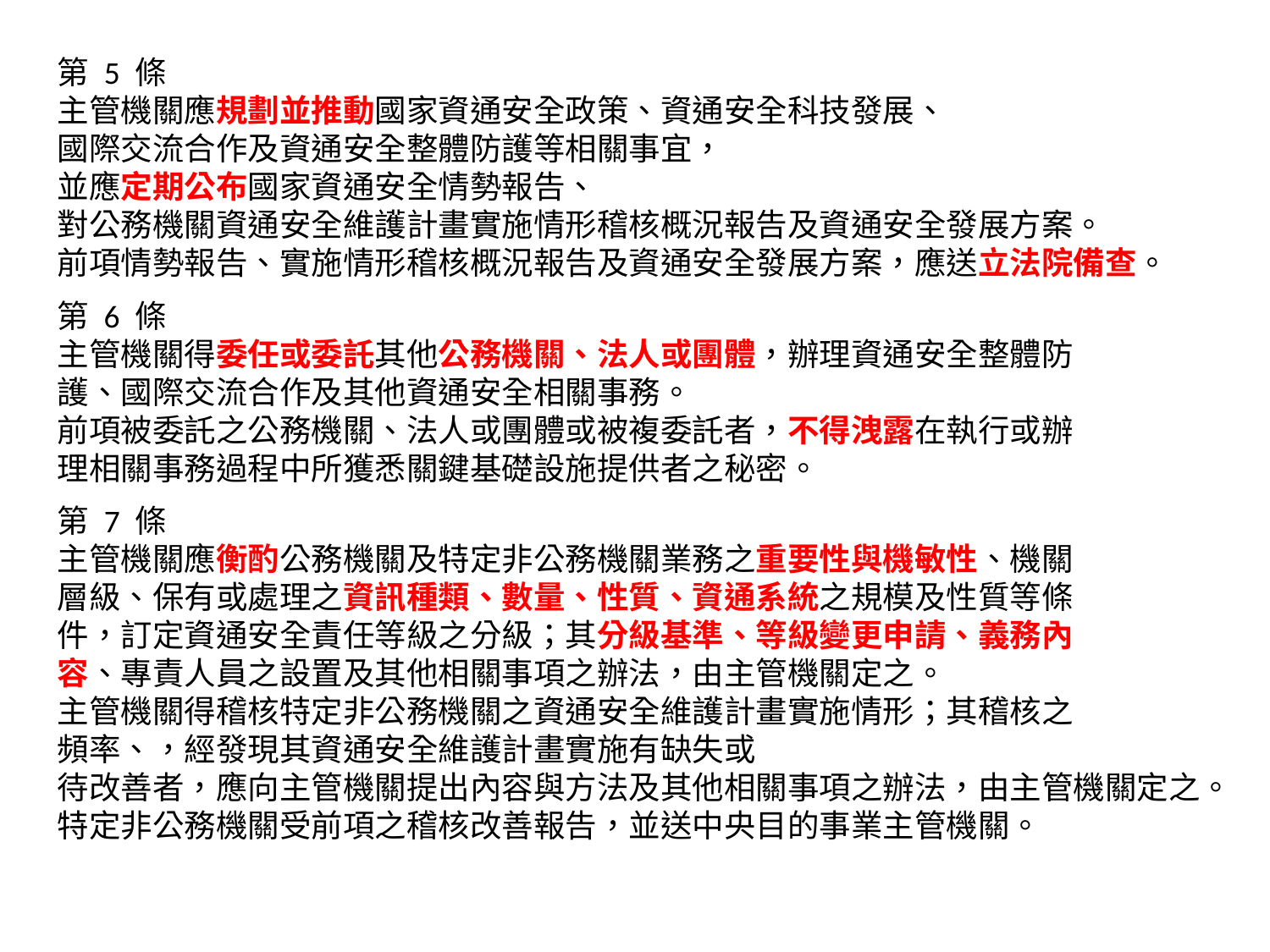

第 5 條
主管機關應規劃並推動國家資通安全政策、資通安全科技發展、
國際交流合作及資通安全整體防護等相關事宜，
並應定期公布國家資通安全情勢報告、
對公務機關資通安全維護計畫實施情形稽核概況報告及資通安全發展方案。
前項情勢報告、實施情形稽核概況報告及資通安全發展方案，應送立法院備查。
第 6 條
主管機關得委任或委託其他公務機關、法人或團體，辦理資通安全整體防
護、國際交流合作及其他資通安全相關事務。
前項被委託之公務機關、法人或團體或被複委託者，不得洩露在執行或辦
理相關事務過程中所獲悉關鍵基礎設施提供者之秘密。
第 7 條
主管機關應衡酌公務機關及特定非公務機關業務之重要性與機敏性、機關
層級、保有或處理之資訊種類、數量、性質、資通系統之規模及性質等條
件，訂定資通安全責任等級之分級；其分級基準、等級變更申請、義務內
容、專責人員之設置及其他相關事項之辦法，由主管機關定之。
主管機關得稽核特定非公務機關之資通安全維護計畫實施情形；其稽核之
頻率、，經發現其資通安全維護計畫實施有缺失或
待改善者，應向主管機關提出內容與方法及其他相關事項之辦法，由主管機關定之。
特定非公務機關受前項之稽核改善報告，並送中央目的事業主管機關。